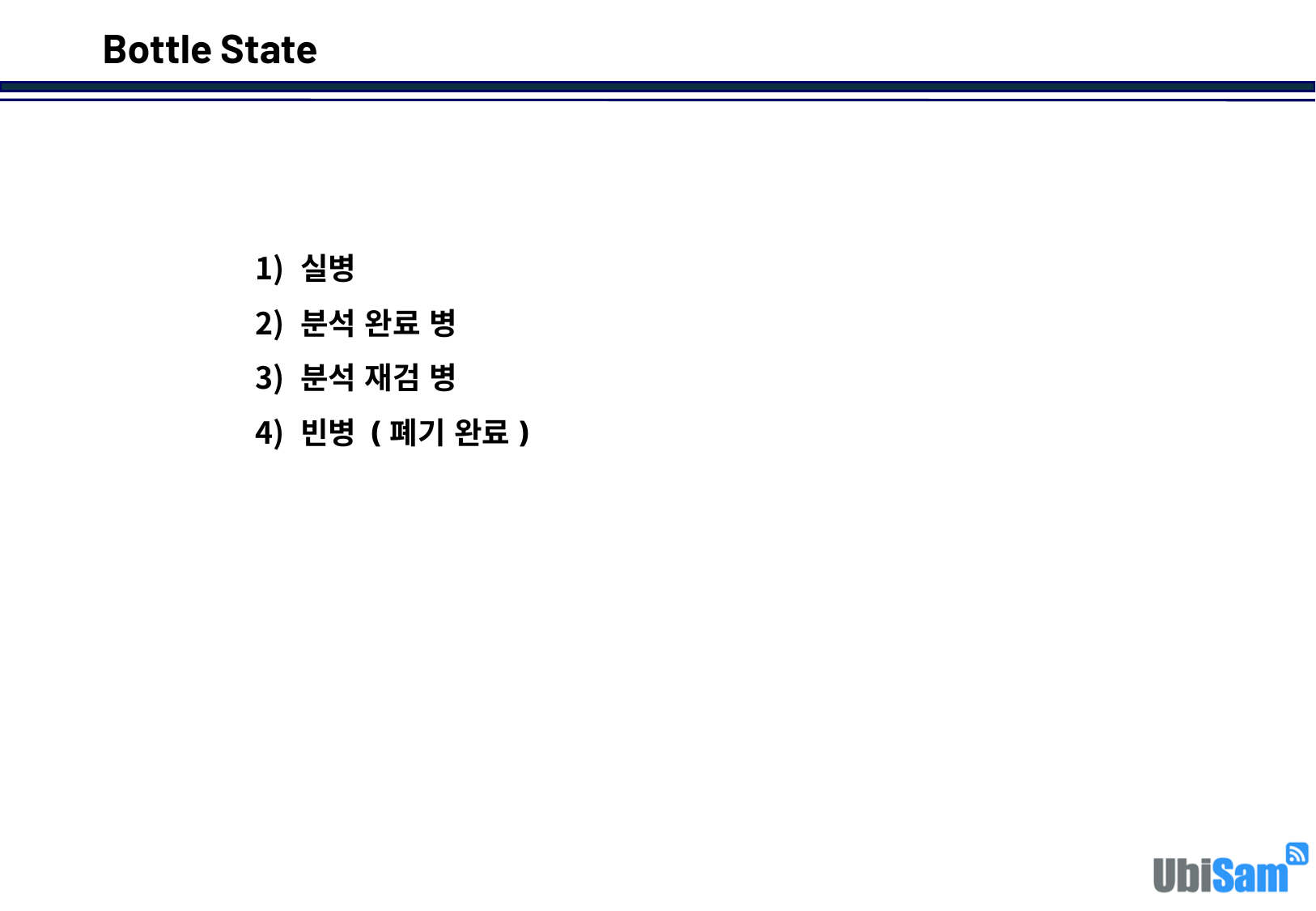

# Bottle State
실병
분석 완료 병
분석 재검 병
빈병 (폐기 완료)